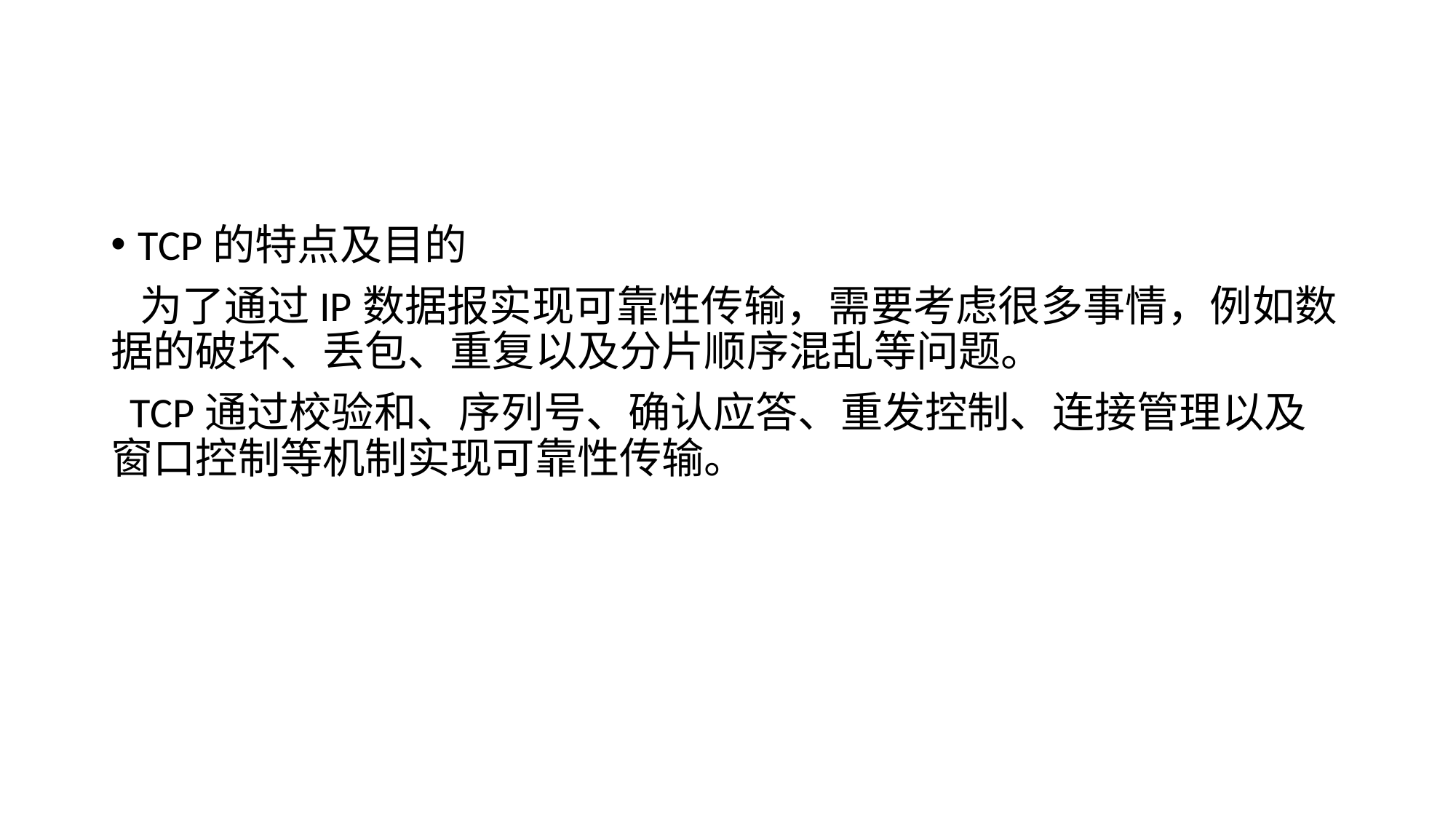

TCP的特点及目的
  为了通过IP数据报实现可靠性传输，需要考虑很多事情，例如数据的破坏、丢包、重复以及分片顺序混乱等问题。
  TCP通过校验和、序列号、确认应答、重发控制、连接管理以及窗口控制等机制实现可靠性传输。